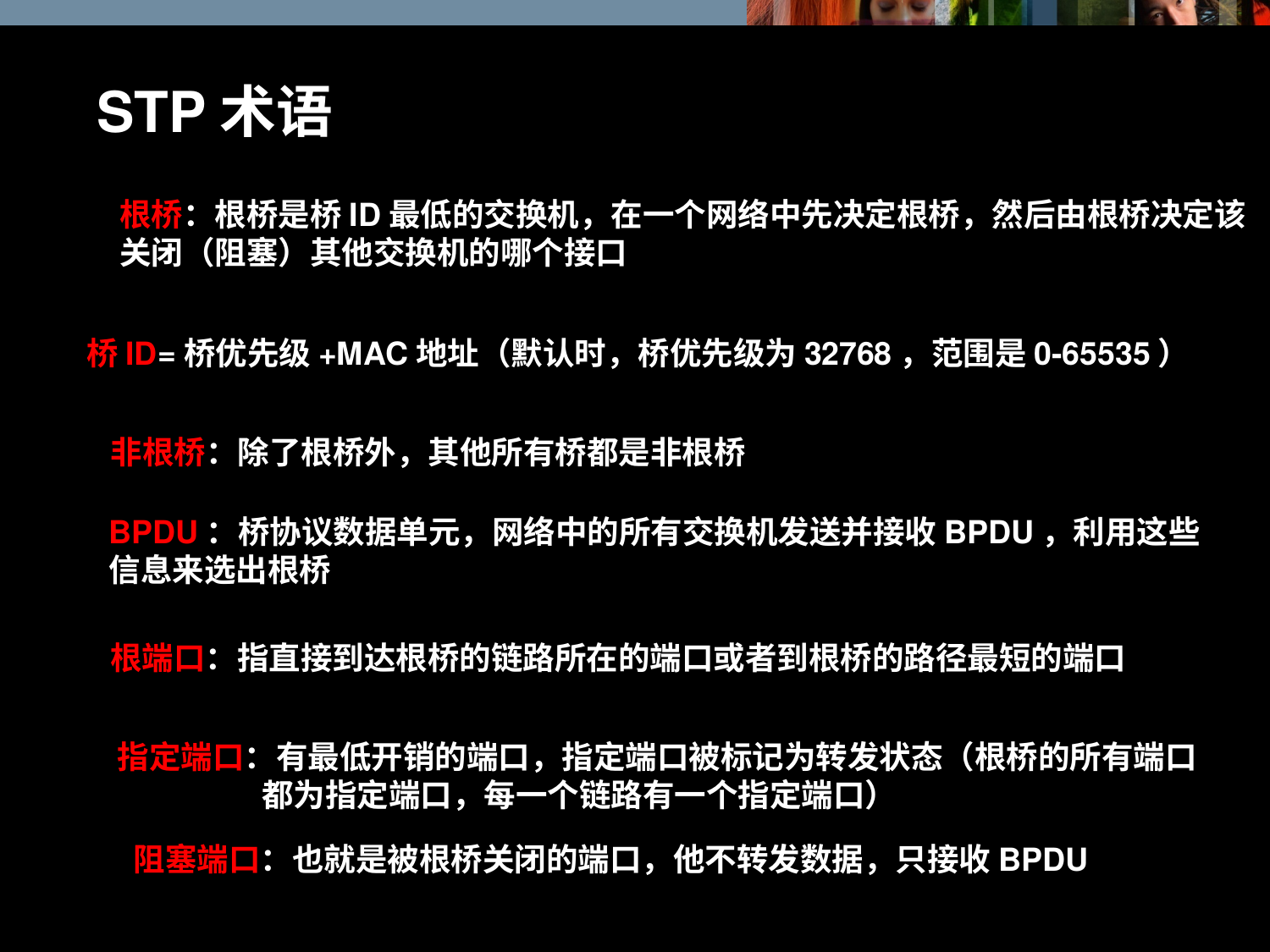

STP术语
根桥：根桥是桥ID最低的交换机，在一个网络中先决定根桥，然后由根桥决定该
关闭（阻塞）其他交换机的哪个接口
桥ID=桥优先级+MAC地址（默认时，桥优先级为32768，范围是0-65535）
非根桥：除了根桥外，其他所有桥都是非根桥
BPDU：桥协议数据单元，网络中的所有交换机发送并接收BPDU，利用这些
信息来选出根桥
根端口：指直接到达根桥的链路所在的端口或者到根桥的路径最短的端口
指定端口：有最低开销的端口，指定端口被标记为转发状态（根桥的所有端口
                   都为指定端口，每一个链路有一个指定端口）
阻塞端口：也就是被根桥关闭的端口，他不转发数据，只接收BPDU